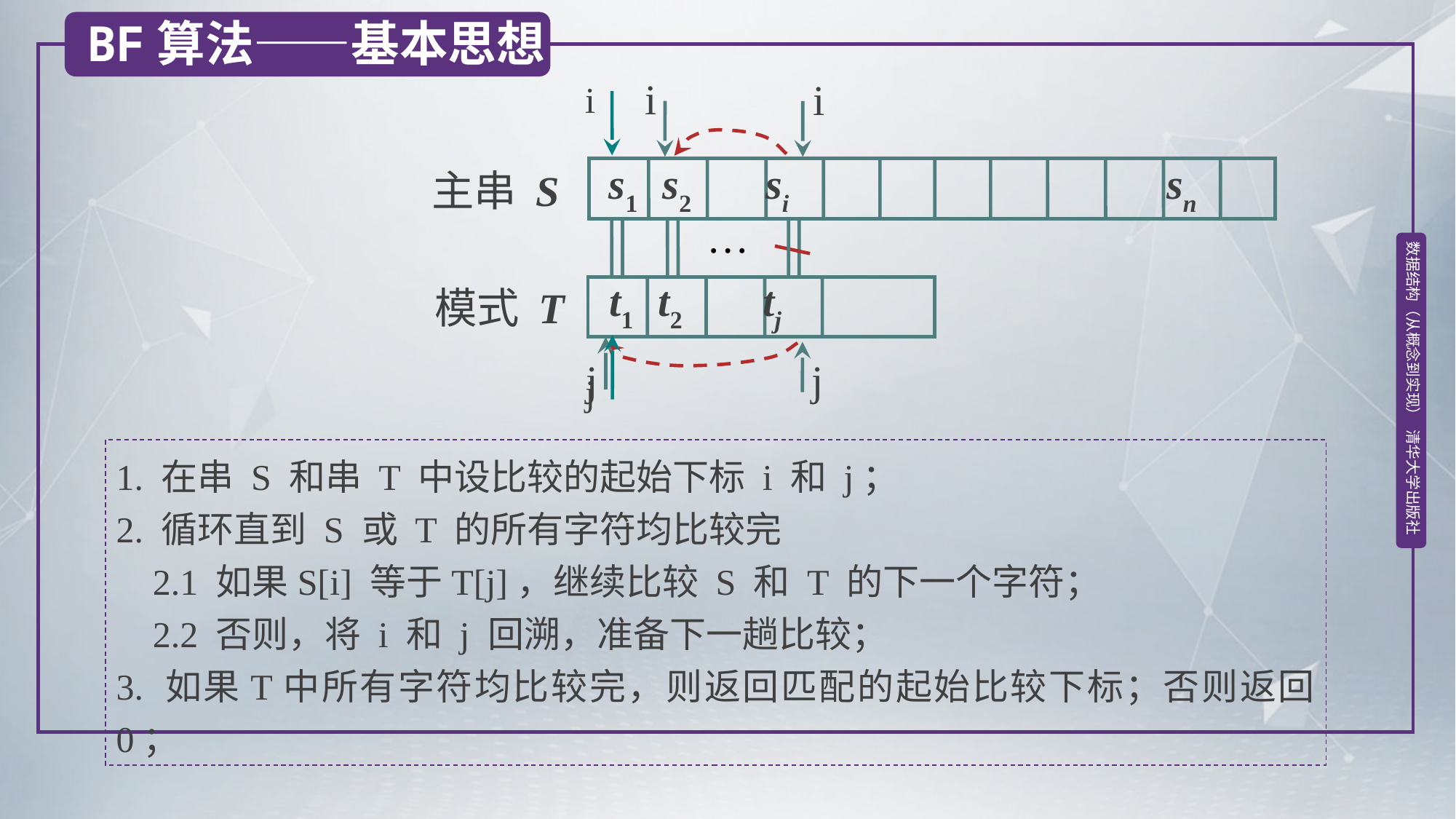

BF算法——基本思想

i

j
i

i

s1    s2            si                                                             sn

主串 S
…

t1    t2             tj

模式 T

j

j
1. 在串 S 和串 T 中设比较的起始下标 i 和 j；
2. 循环直到 S 或 T 的所有字符均比较完
    2.1 如果S[i] 等于T[j]，继续比较 S 和 T 的下一个字符；
    2.2 否则，将 i 和 j 回溯，准备下一趟比较；
3. 如果T中所有字符均比较完，则返回匹配的起始比较下标；否则返回 0；